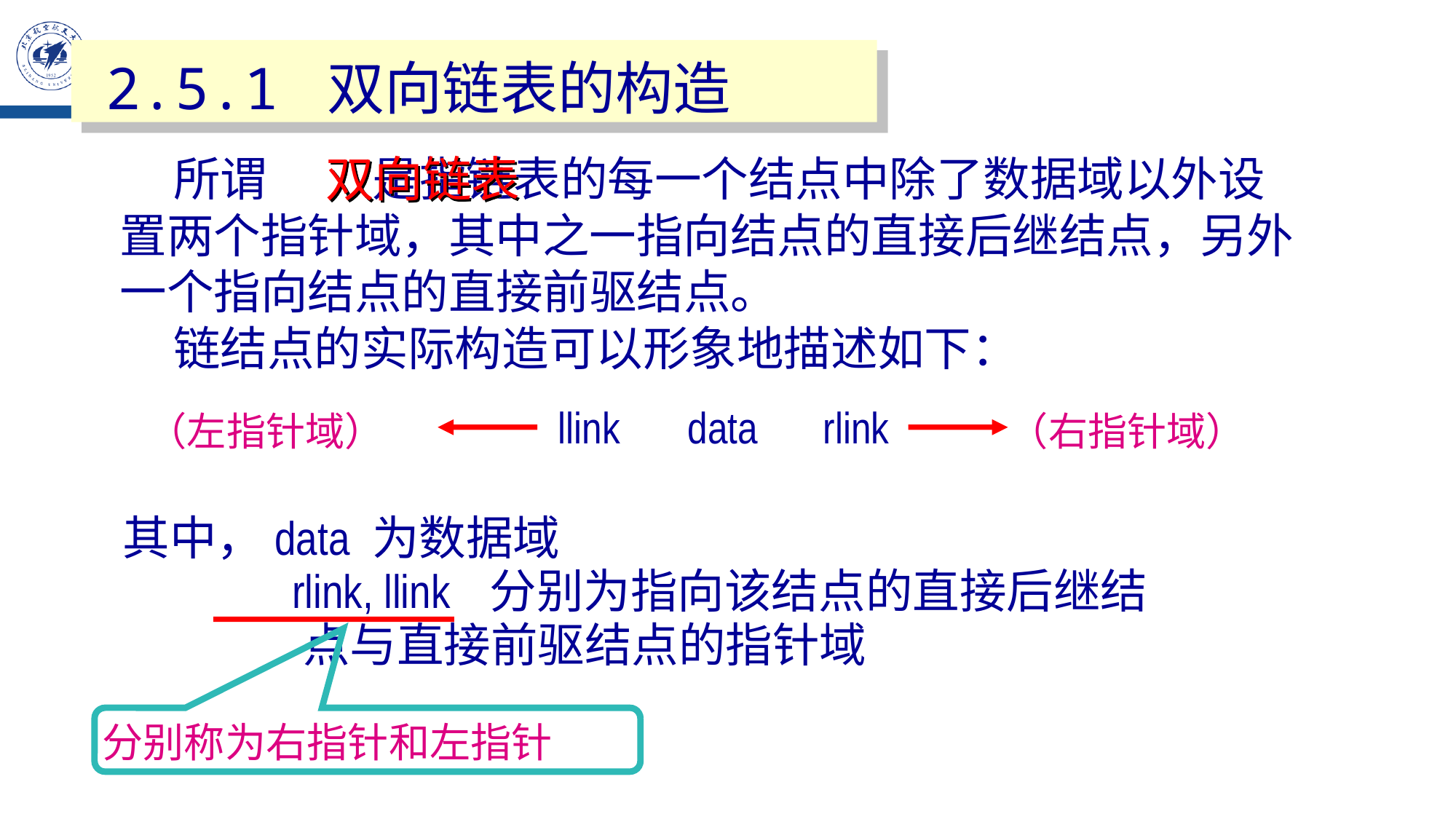

2.5.1 双向链表的构造
双向链表
    所谓          是指链表的每一个结点中除了数据域以外设置两个指针域，其中之一指向结点的直接后继结点，另外一个指向结点的直接前驱结点。
    链结点的实际构造可以形象地描述如下：
llink
data
rlink

（左指针域）
（右指针域）
其中，data 为数据域
      rlink, llink 分别为指向该结点的直接后继结
                点与直接前驱结点的指针域

分别称为右指针和左指针